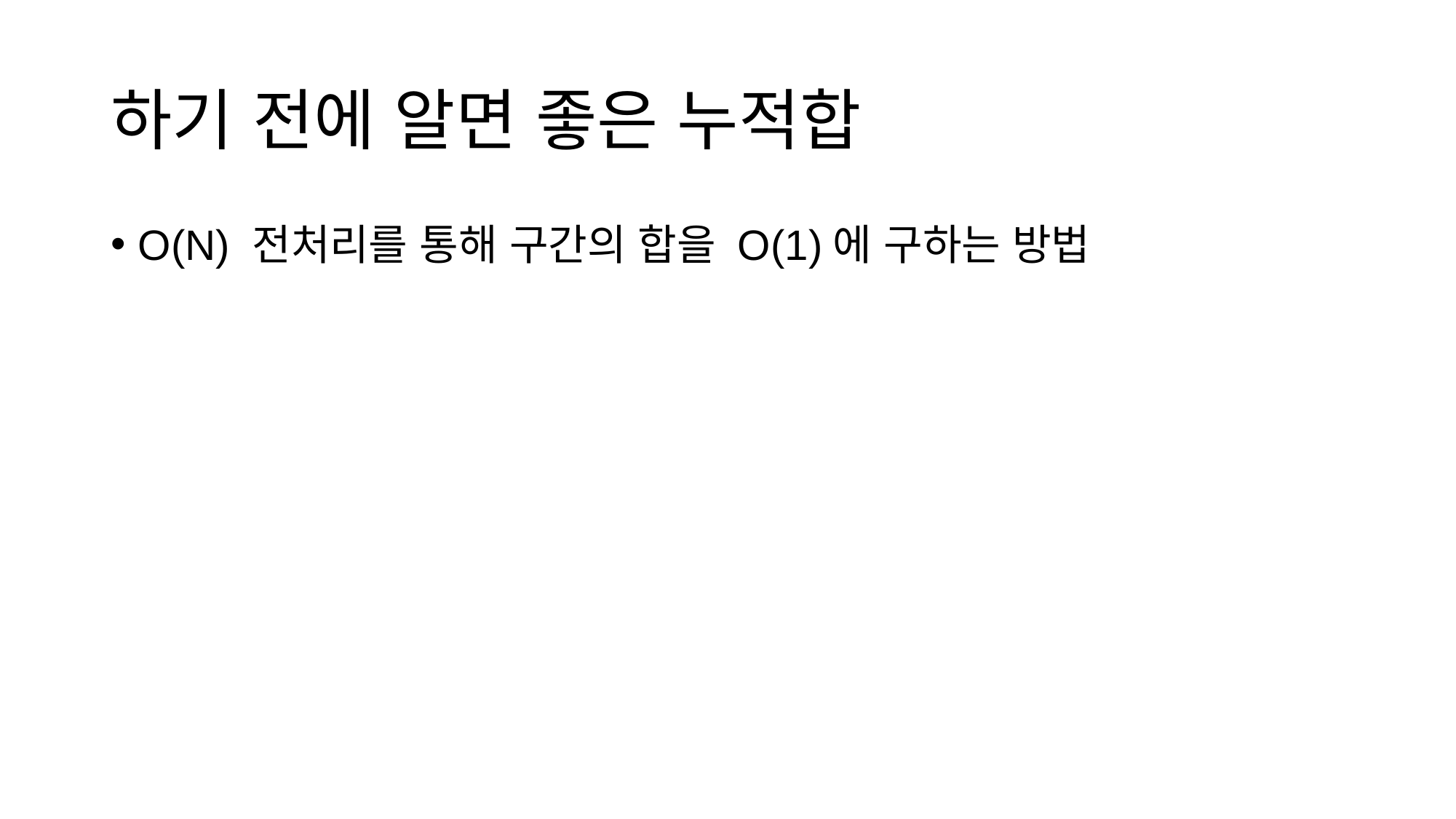

# 하기 전에 알면 좋은 누적합
O(N) 전처리를 통해 구간의 합을 O(1)에 구하는 방법